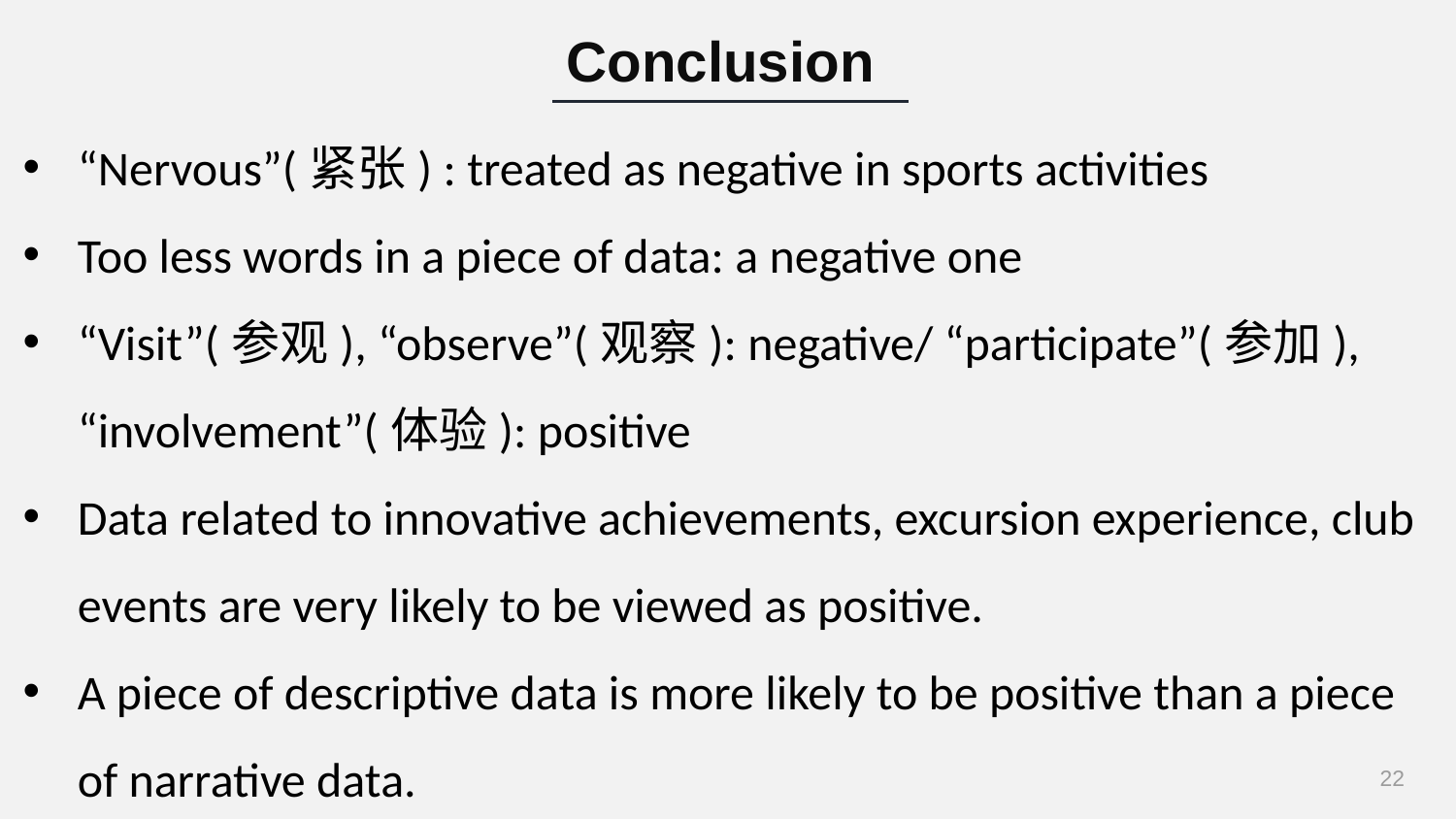

Conclusion
“Nervous”(紧张) : treated as negative in sports activities
Too less words in a piece of data: a negative one
“Visit”(参观), “observe”(观察): negative/ “participate”(参加), “involvement”(体验): positive
Data related to innovative achievements, excursion experience, club events are very likely to be viewed as positive.
A piece of descriptive data is more likely to be positive than a piece of narrative data.
22